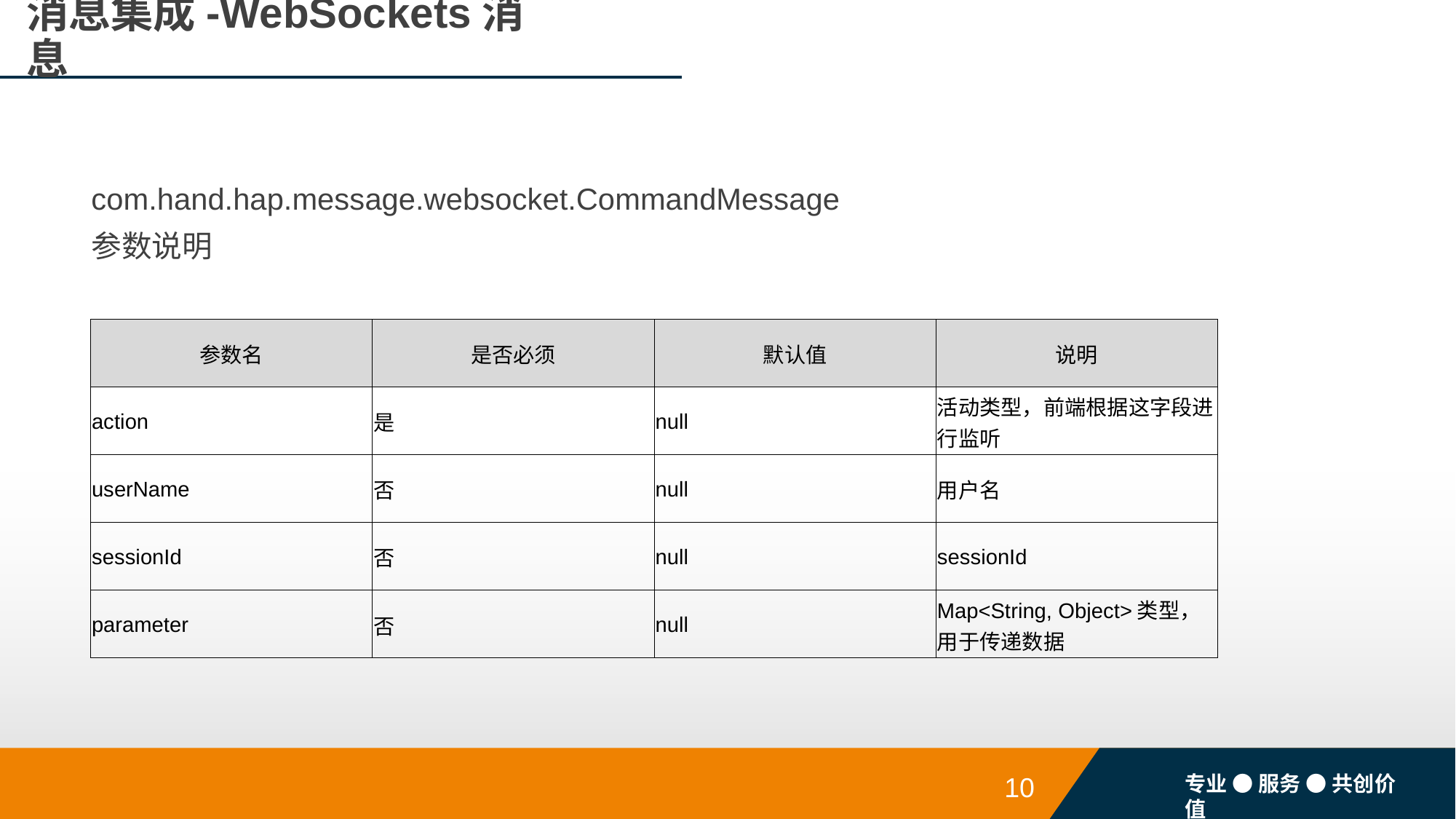

# 消息集成-WebSockets消息
com.hand.hap.message.websocket.CommandMessage
参数说明
| 参数名 | 是否必须 | 默认值 | 说明 |
| --- | --- | --- | --- |
| action | 是 | null | 活动类型，前端根据这字段进行监听 |
| userName | 否 | null | 用户名 |
| sessionId | 否 | null | sessionId |
| parameter | 否 | null | Map<String, Object>类型，用于传递数据 |